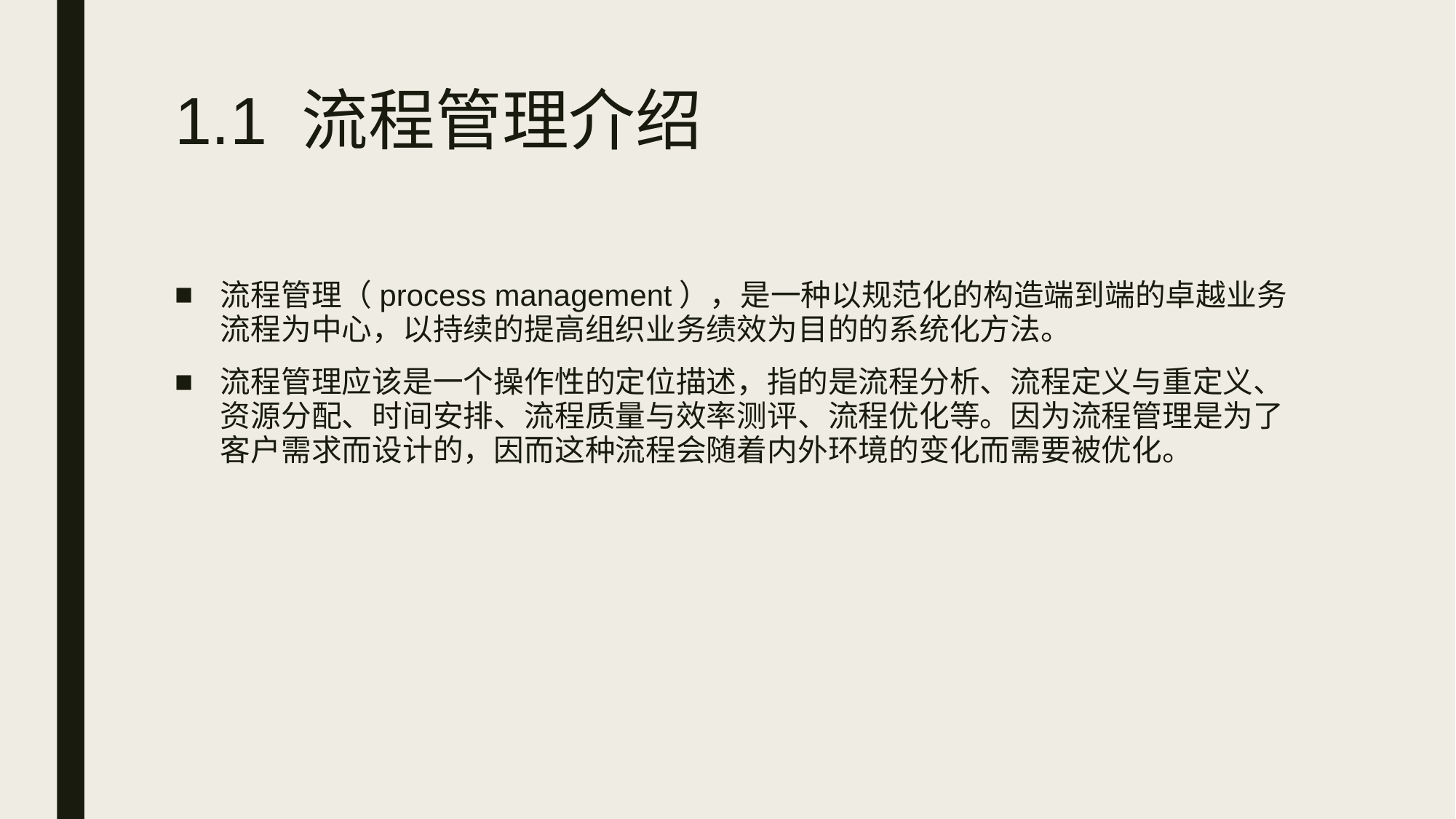

# 1.1 流程管理介绍
流程管理（process management），是一种以规范化的构造端到端的卓越业务流程为中心，以持续的提高组织业务绩效为目的的系统化方法。
流程管理应该是一个操作性的定位描述，指的是流程分析、流程定义与重定义、资源分配、时间安排、流程质量与效率测评、流程优化等。因为流程管理是为了客户需求而设计的，因而这种流程会随着内外环境的变化而需要被优化。